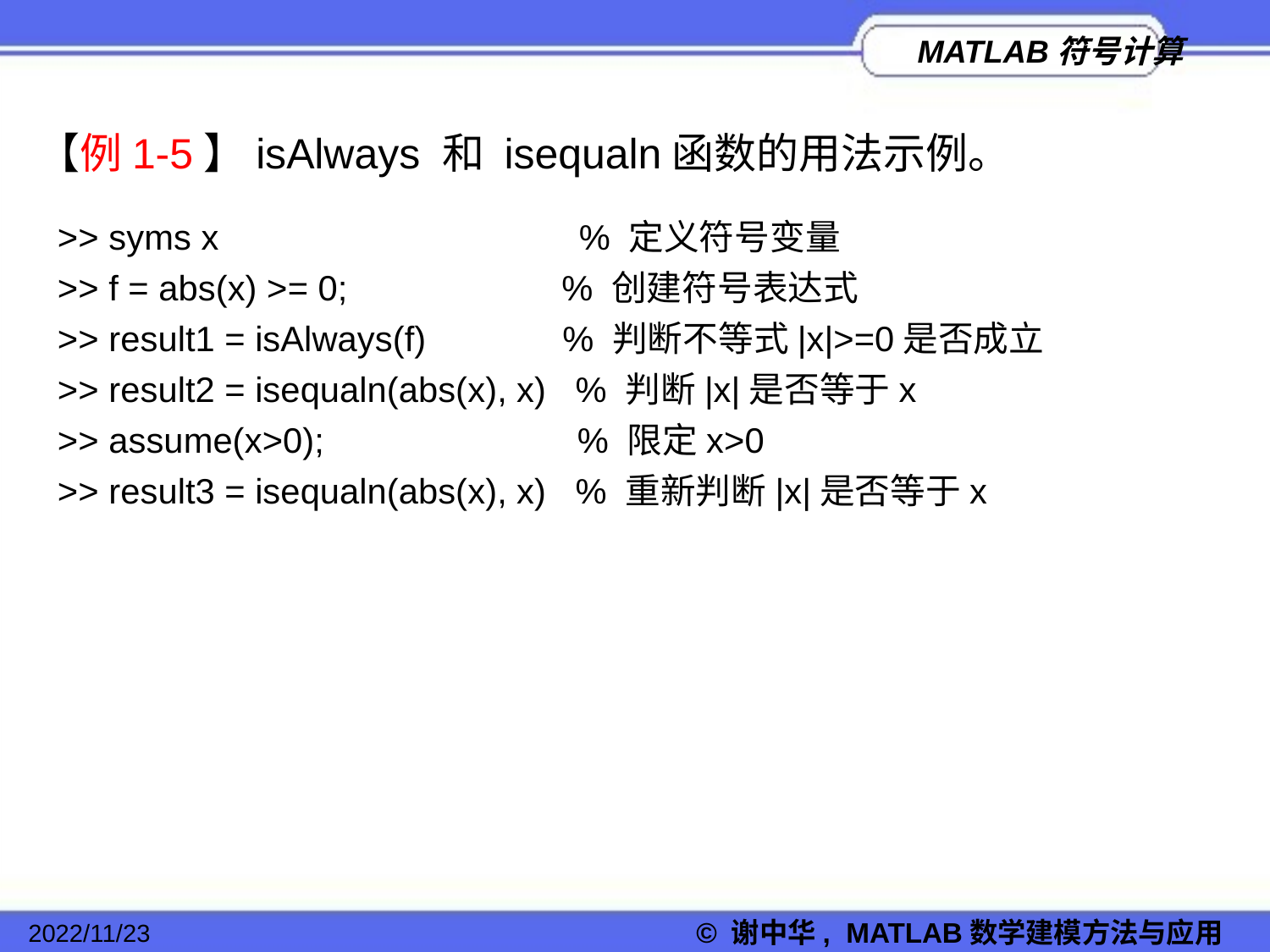

【例1-5】isAlways 和 isequaln函数的用法示例。
>> syms x                                     % 定义符号变量
>> f = abs(x) >= 0;                      % 创建符号表达式
>> result1 = isAlways(f)              % 判断不等式|x|>=0是否成立
>> result2 = isequaln(abs(x), x)   % 判断|x|是否等于x
>> assume(x>0);                          % 限定x>0
>> result3 = isequaln(abs(x), x)   % 重新判断|x|是否等于x
2022/11/23
© 谢中华,  MATLAB数学建模方法与应用